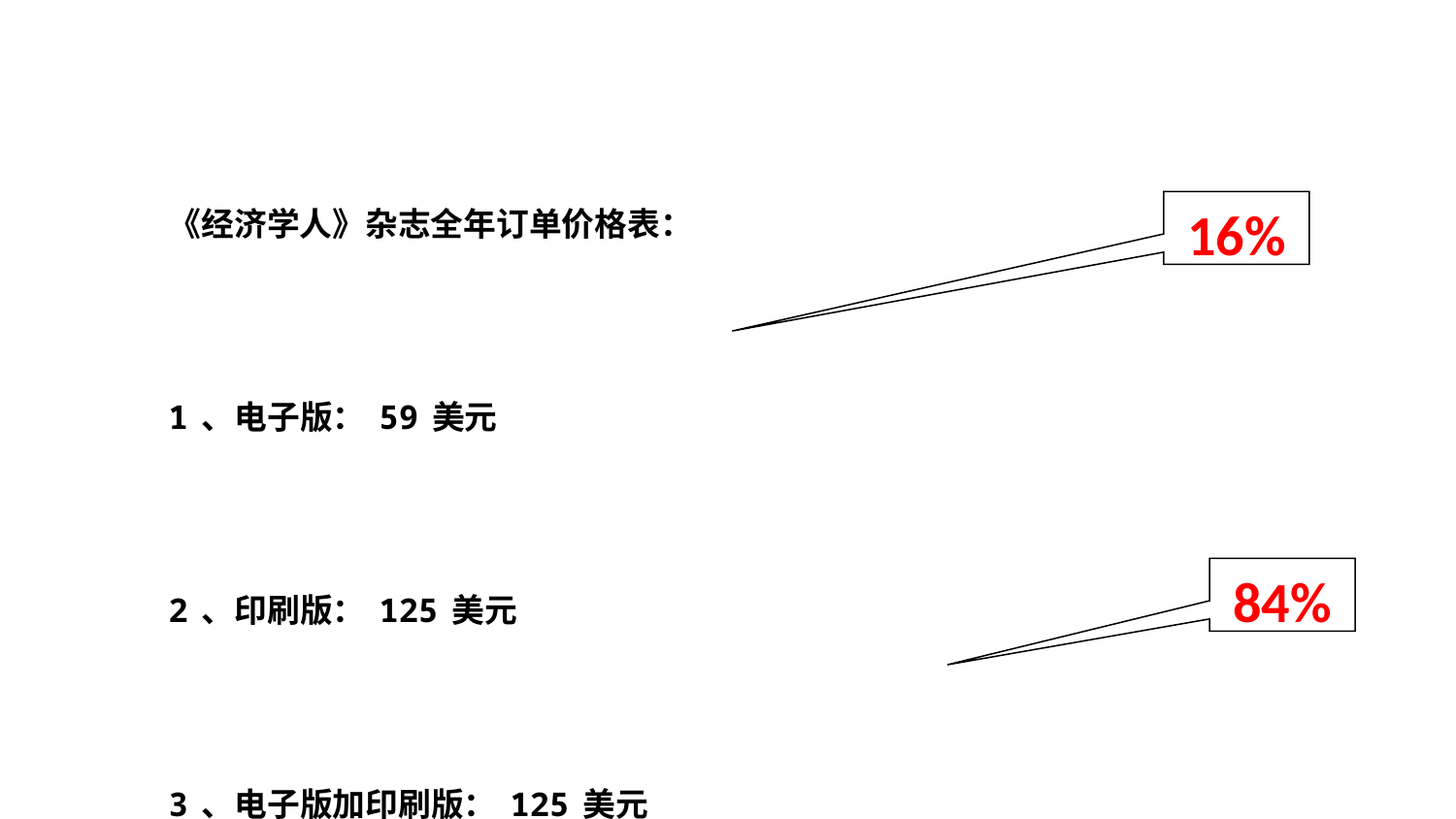

《经济学人》杂志全年订单价格表：
1、电子版：59美元
2、印刷版：125美元
3、电子版加印刷版：125美元
16%
84%